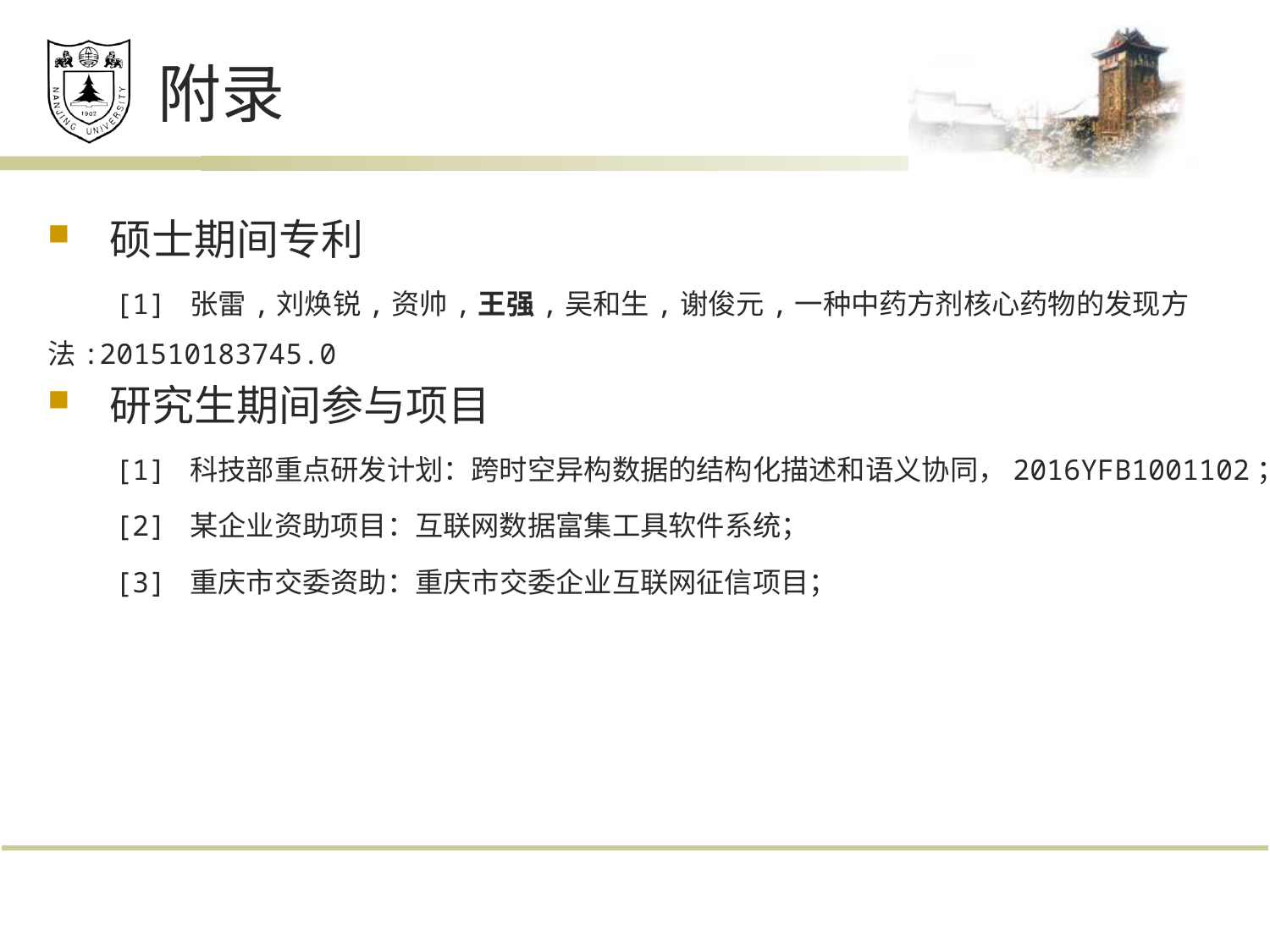

# 附录
硕士期间专利
    [1] 张雷,刘焕锐,资帅,王强,吴和生,谢俊元,一种中药方剂核心药物的发现方法:201510183745.0
研究生期间参与项目
    [1] 科技部重点研发计划：跨时空异构数据的结构化描述和语义协同，2016YFB1001102；
    [2] 某企业资助项目：互联网数据富集工具软件系统；
    [3] 重庆市交委资助：重庆市交委企业互联网征信项目；